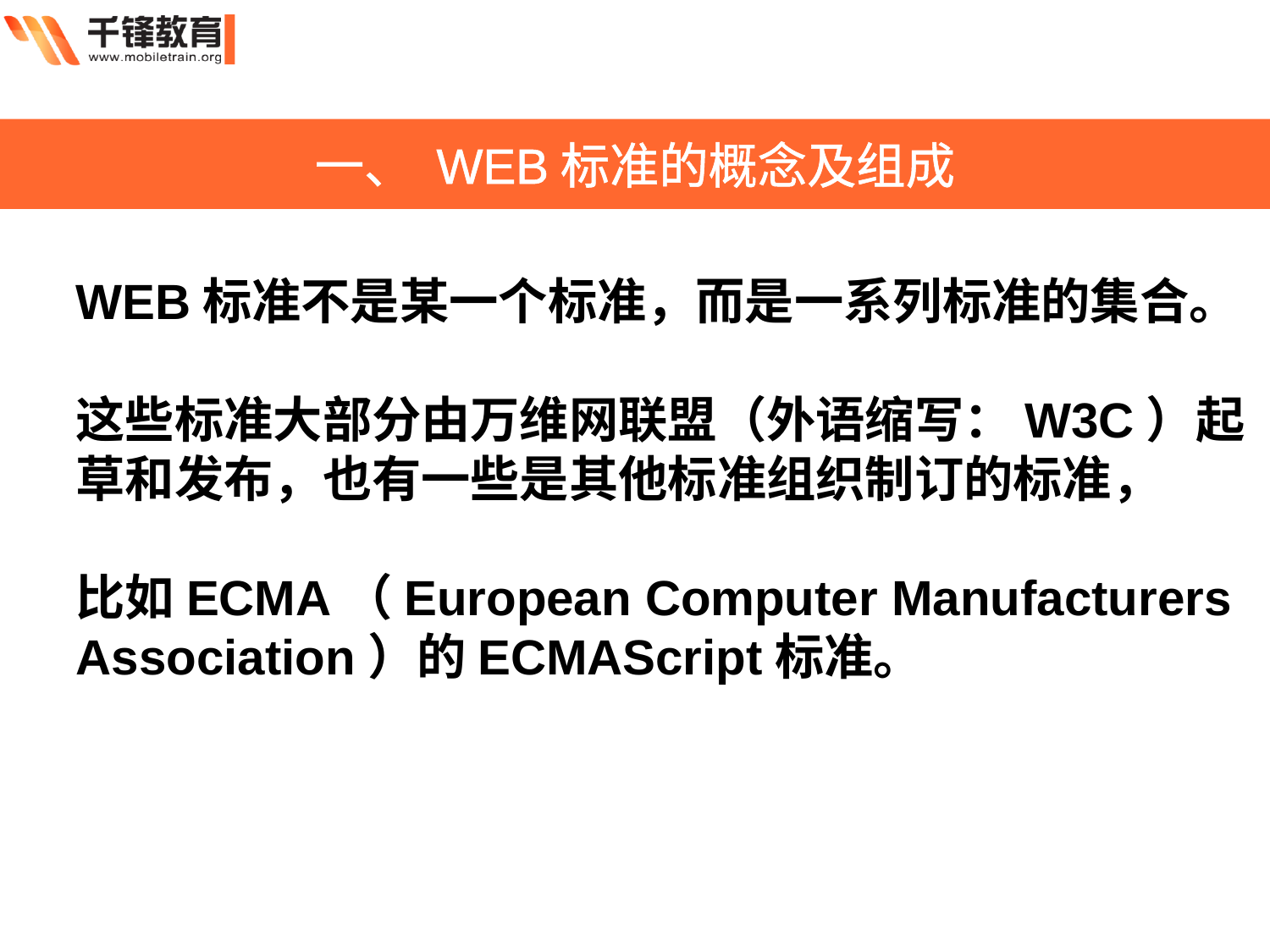

一、 WEB标准的概念及组成
WEB标准不是某一个标准，而是一系列标准的集合。

这些标准大部分由万维网联盟（外语缩写：W3C）起草和发布，也有一些是其他标准组织制订的标准，

比如ECMA（European Computer Manufacturers Association）的ECMAScript标准。